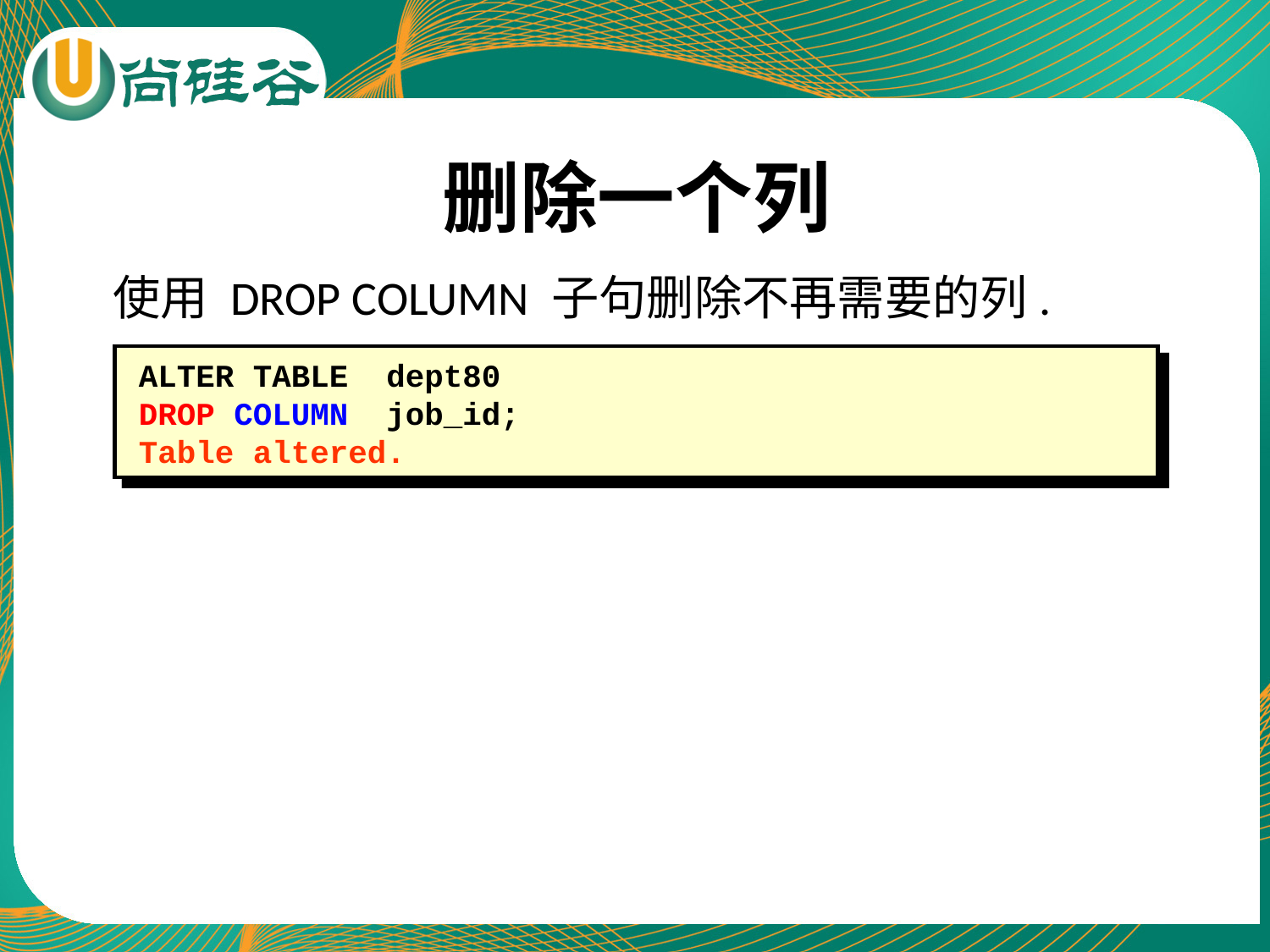

删除一个列
使用 DROP COLUMN 子句删除不再需要的列.

ALTER TABLE  dept80
DROP COLUMN  job_id;
Table altered.